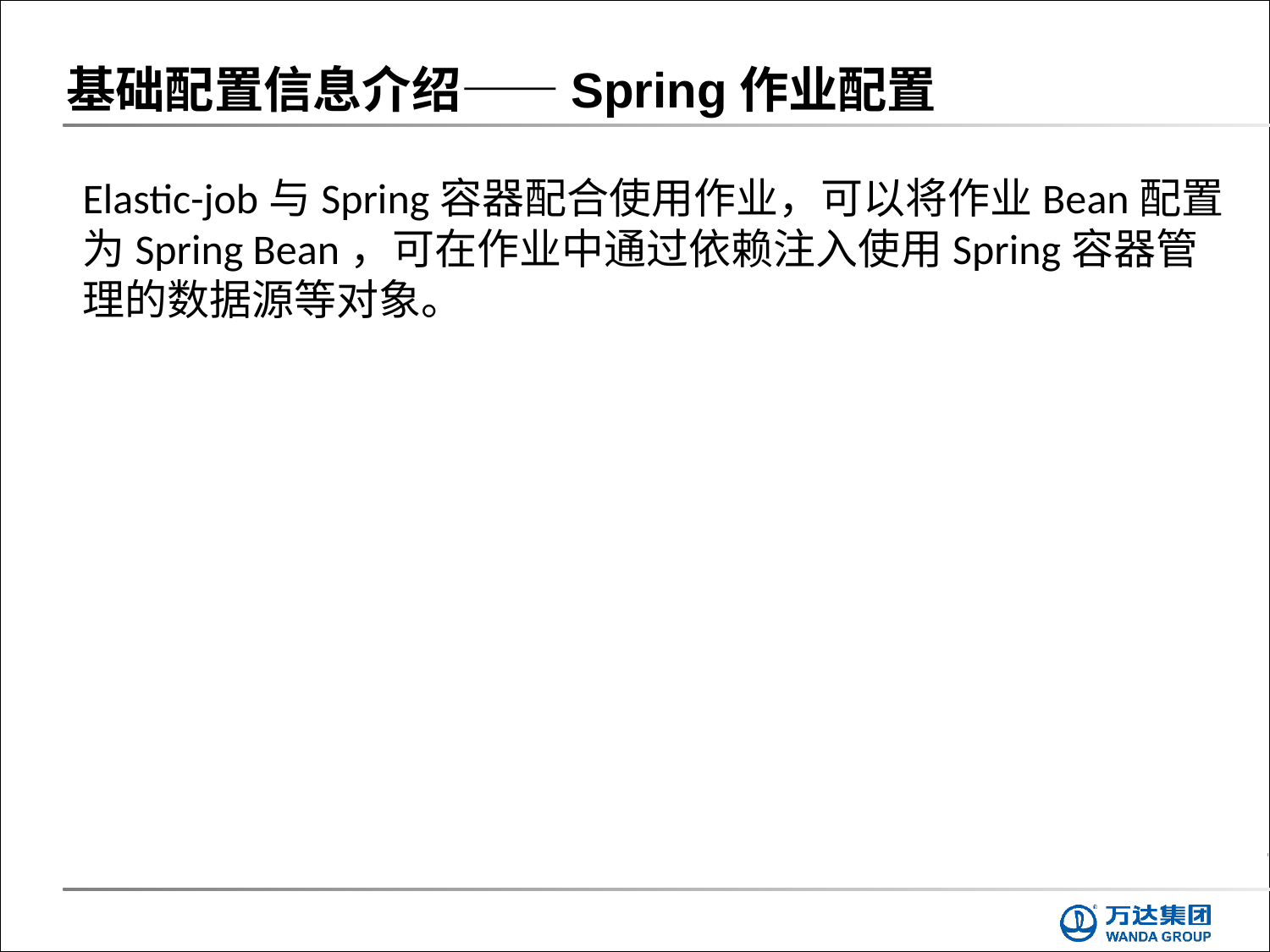

# 基础配置信息介绍——Spring作业配置
Elastic-job与Spring容器配合使用作业，可以将作业Bean配置为Spring Bean，可在作业中通过依赖注入使用Spring容器管理的数据源等对象。